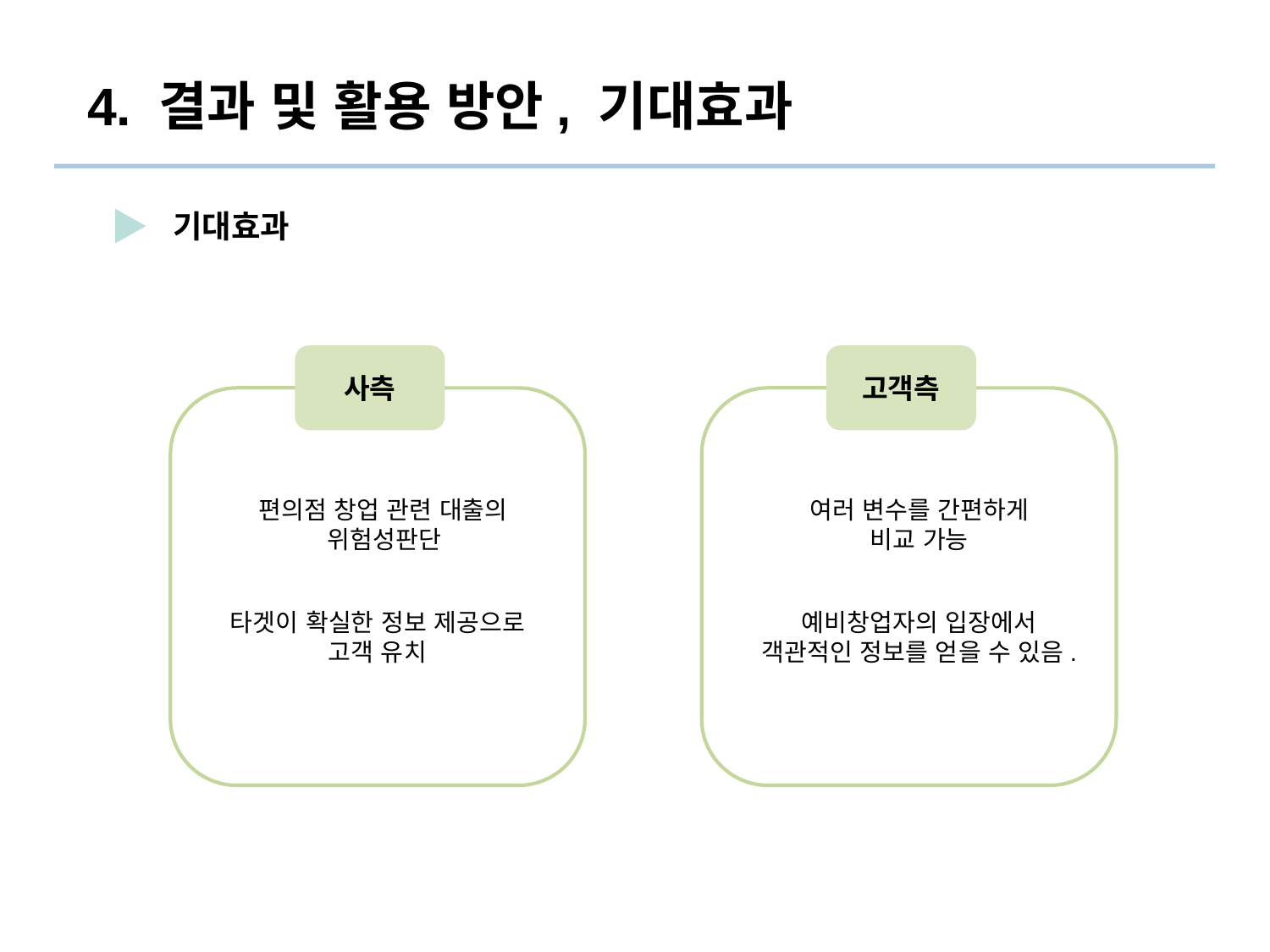

4. 결과 및 활용 방안, 기대효과
기대효과

사측
고객측

 편의점 창업 관련 대출의
 위험성판단
여러 변수를 간편하게
비교 가능
타겟이 확실한 정보 제공으로
고객 유치
예비창업자의 입장에서
객관적인 정보를 얻을 수 있음.